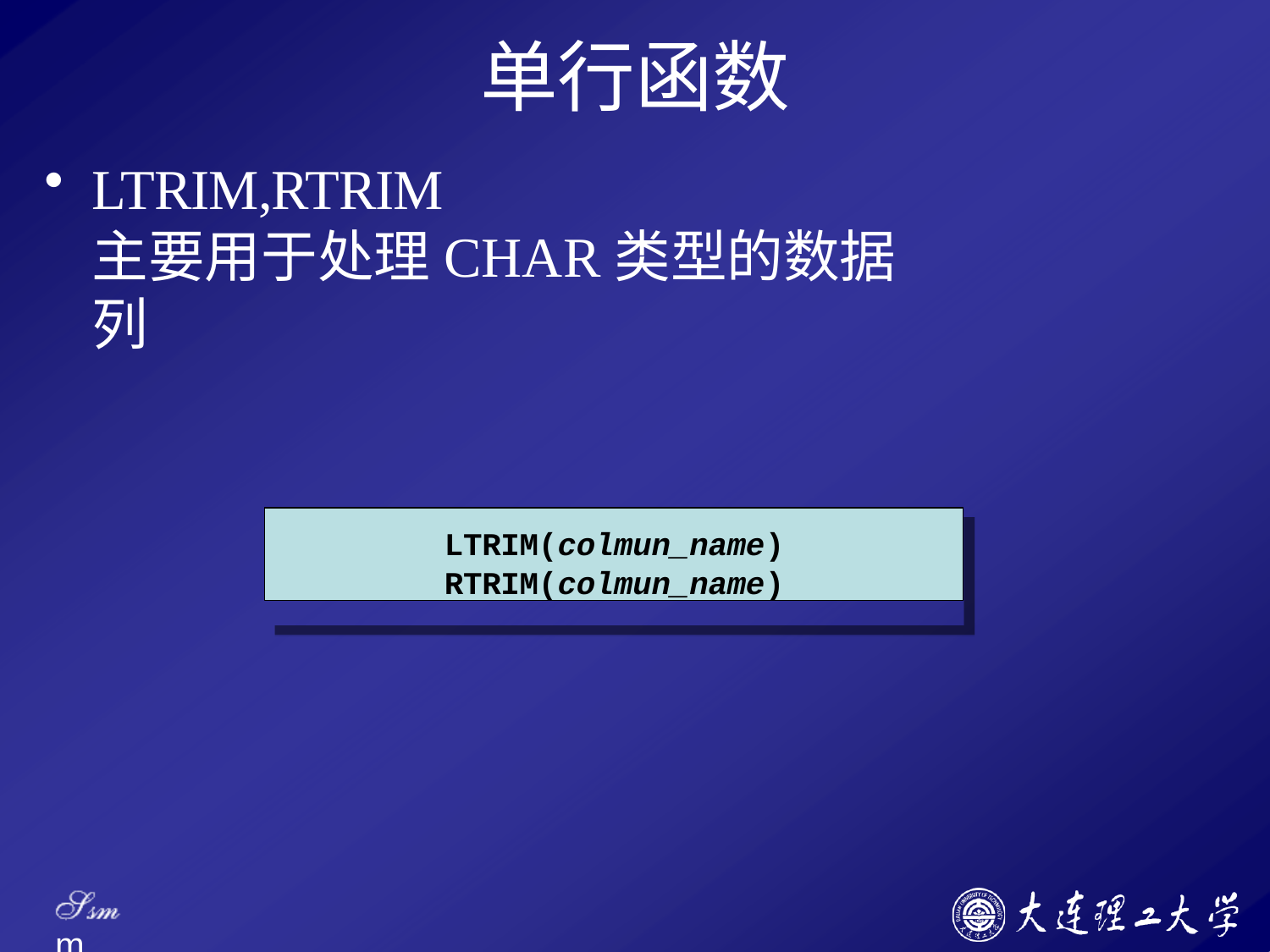

# 单行函数
LTRIM,RTRIM
主要用于处理CHAR类型的数据列
LTRIM(colmun_name)
RTRIM(colmun_name)

Ssm